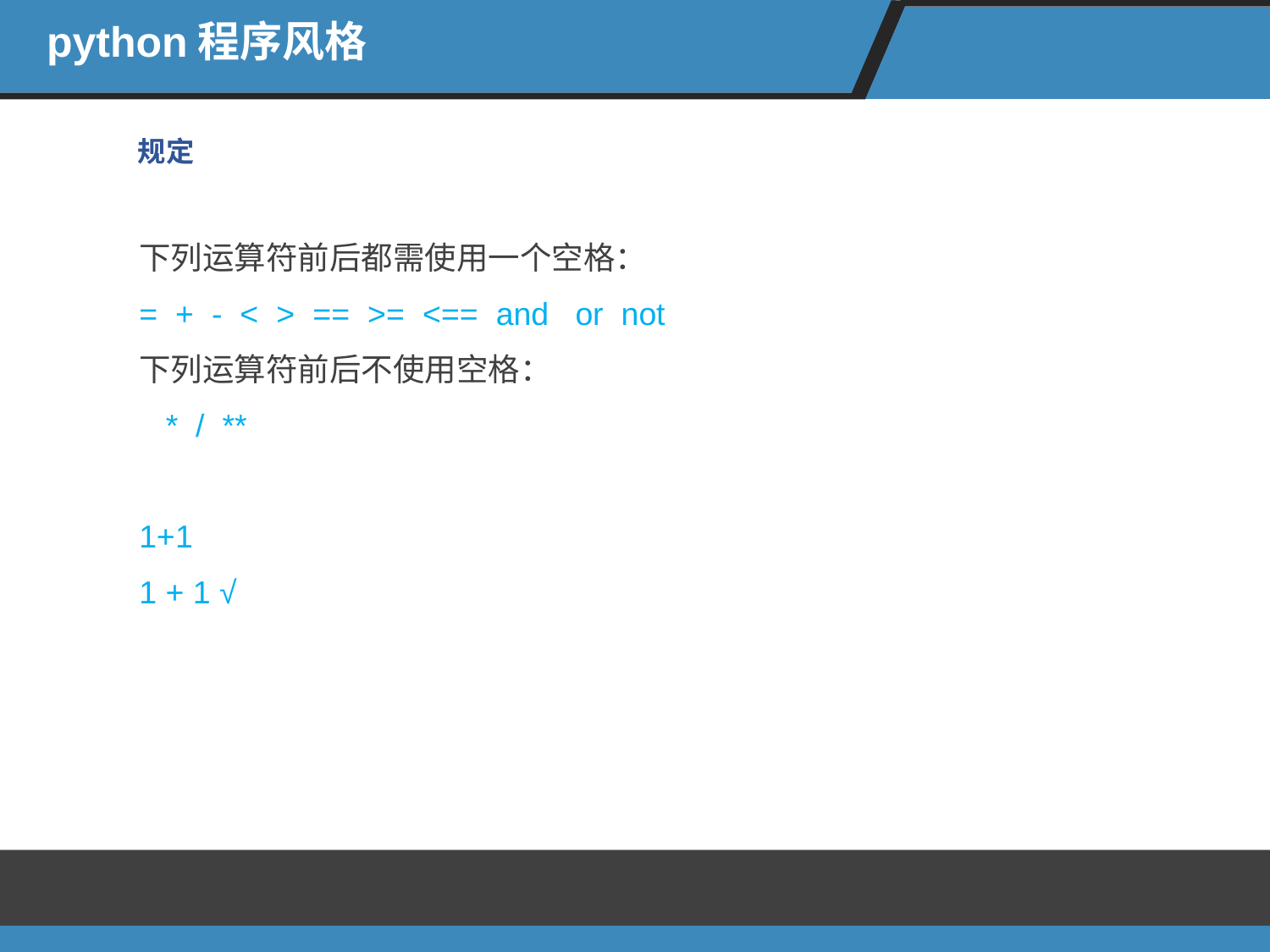

python程序风格

规定
下列运算符前后都需使用一个空格：
=  +  -  <  >  ==  >=  <==  and   or  not
下列运算符前后不使用空格：
   *  /  **

1+1
1 + 1 √